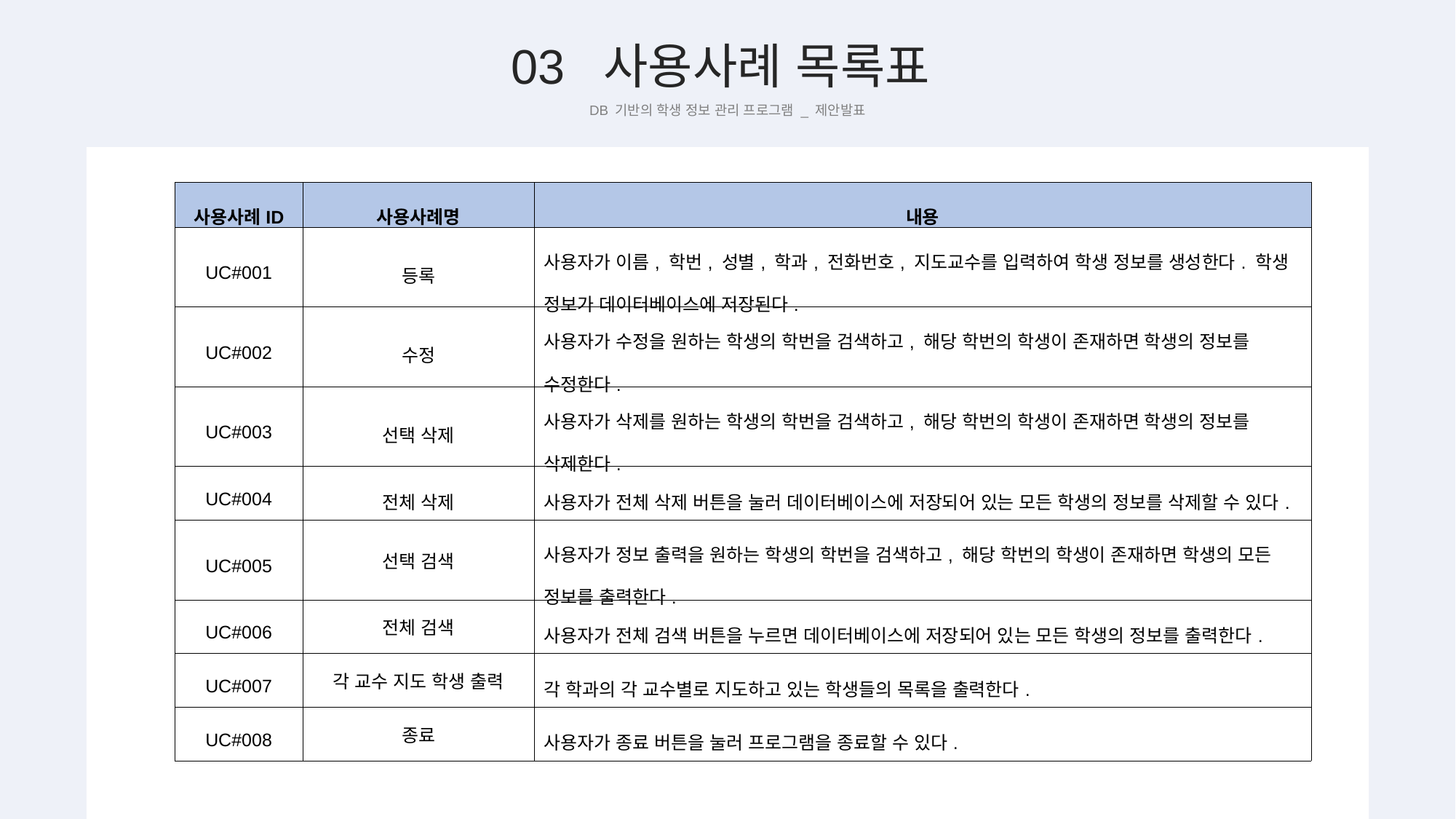

03  사용사례 목록표
DB 기반의 학생 정보 관리 프로그램 _ 제안발표

| 사용사례ID | 사용사례명 | 내용 |
| --- | --- | --- |
| UC#001 | 등록 | 사용자가 이름, 학번, 성별, 학과, 전화번호, 지도교수를 입력하여 학생 정보를 생성한다. 학생 정보가 데이터베이스에 저장된다. |
| UC#002 | 수정 | 사용자가 수정을 원하는 학생의 학번을 검색하고, 해당 학번의 학생이 존재하면 학생의 정보를 수정한다. |
| UC#003 | 선택 삭제 | 사용자가 삭제를 원하는 학생의 학번을 검색하고, 해당 학번의 학생이 존재하면 학생의 정보를 삭제한다. |
| UC#004 | 전체 삭제 | 사용자가 전체 삭제 버튼을 눌러 데이터베이스에 저장되어 있는 모든 학생의 정보를 삭제할 수 있다. |
| UC#005 | 선택 검색 | 사용자가 정보 출력을 원하는 학생의 학번을 검색하고, 해당 학번의 학생이 존재하면 학생의 모든 정보를 출력한다. |
| UC#006 | 전체 검색 | 사용자가 전체 검색 버튼을 누르면 데이터베이스에 저장되어 있는 모든 학생의 정보를 출력한다. |
| UC#007 | 각 교수 지도 학생 출력 | 각 학과의 각 교수별로 지도하고 있는 학생들의 목록을 출력한다. |
| UC#008 | 종료 | 사용자가 종료 버튼을 눌러 프로그램을 종료할 수 있다. |